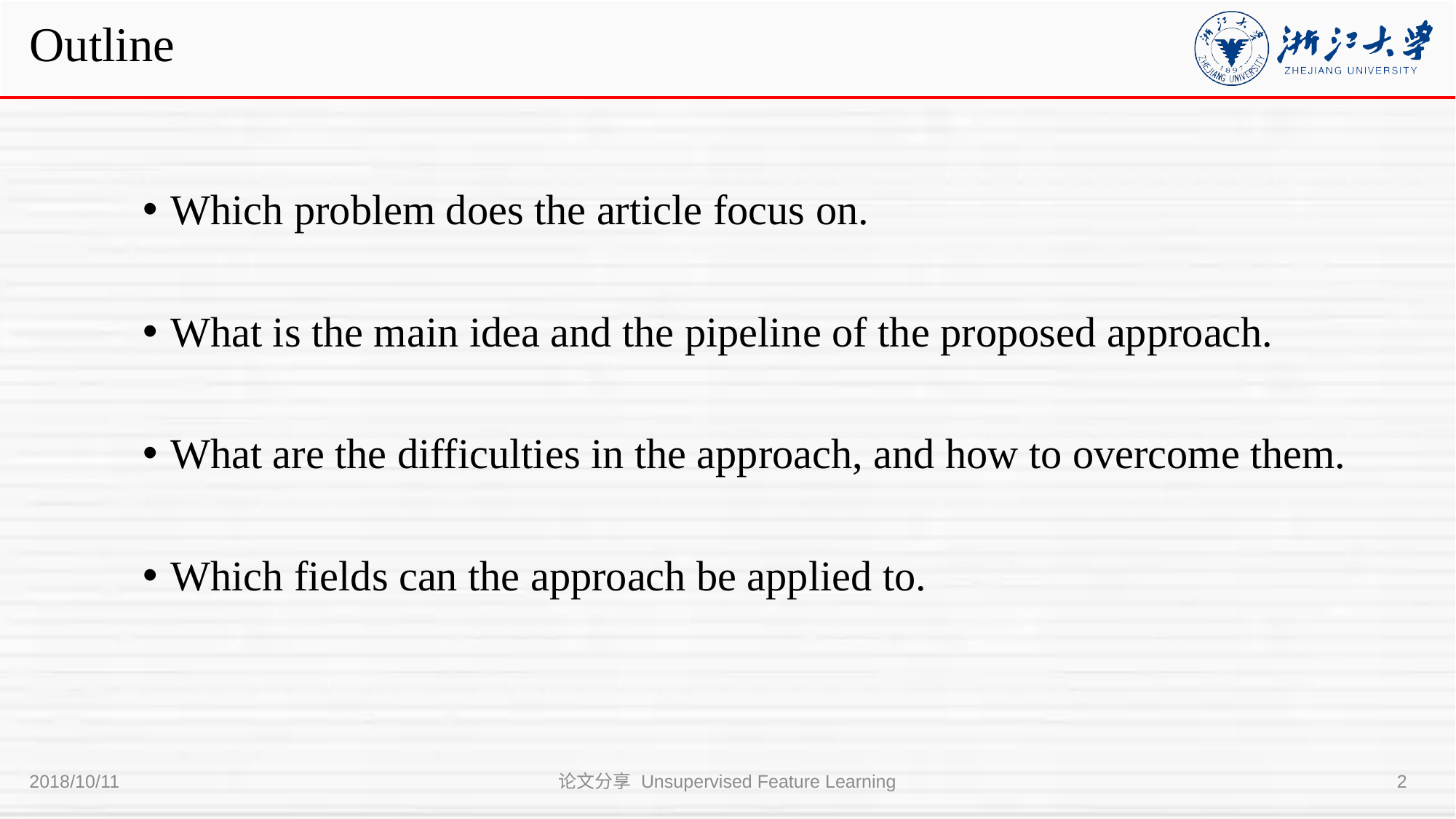

# Outline
Which problem does the article focus on.

What is the main idea and the pipeline of the proposed approach.

What are the difficulties in the approach, and how to overcome them.

Which fields can the approach be applied to.
2018/10/11
论文分享 Unsupervised Feature Learning
2